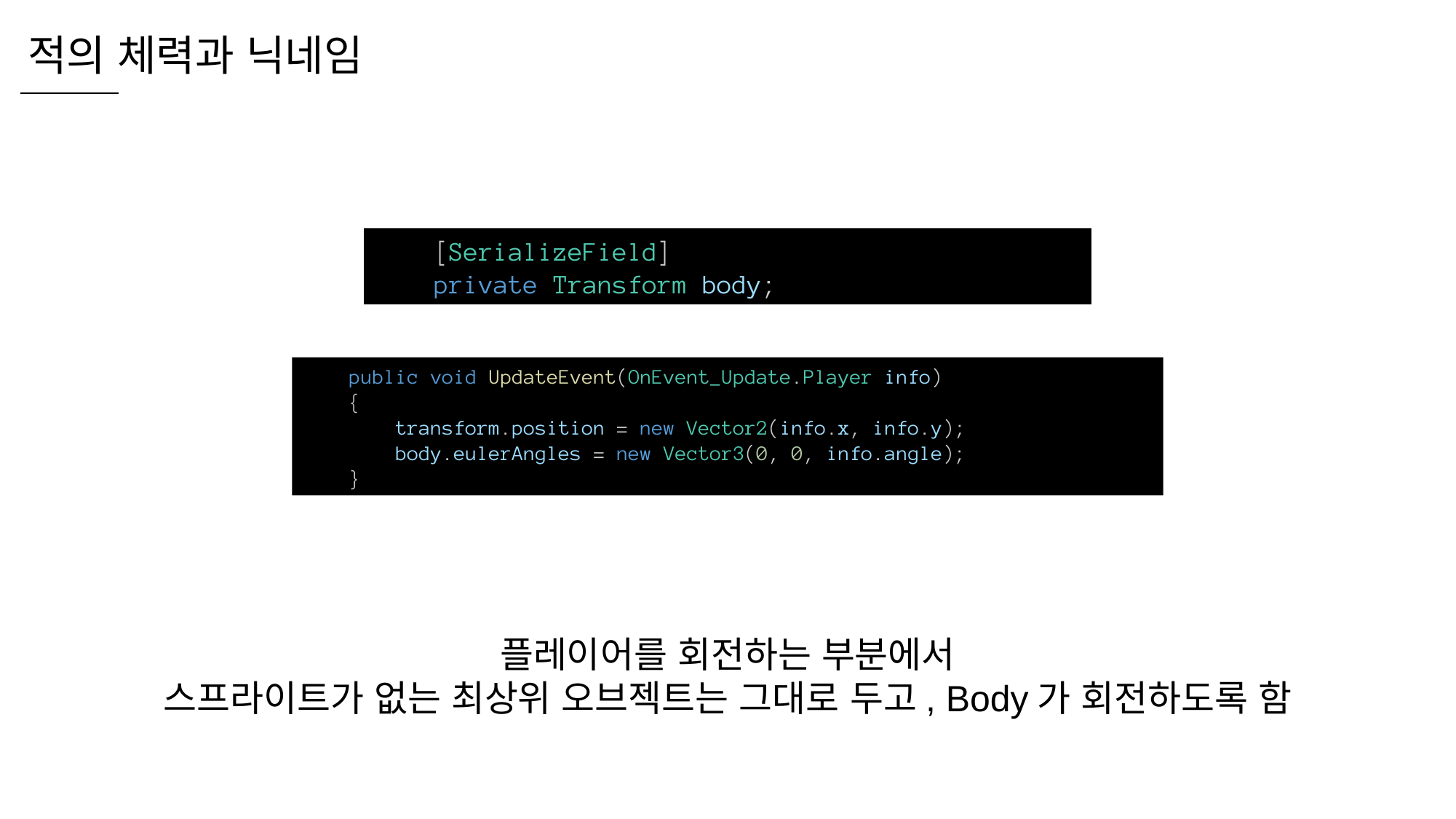

적의 체력과 닉네임
    [SerializeField]
    private Transform body;
    public void UpdateEvent(OnEvent_Update.Player info)
    {
        transform.position = new Vector2(info.x, info.y);
        body.eulerAngles = new Vector3(0, 0, info.angle);
    }
플레이어를 회전하는 부분에서
스프라이트가 없는 최상위 오브젝트는 그대로 두고, Body가 회전하도록 함